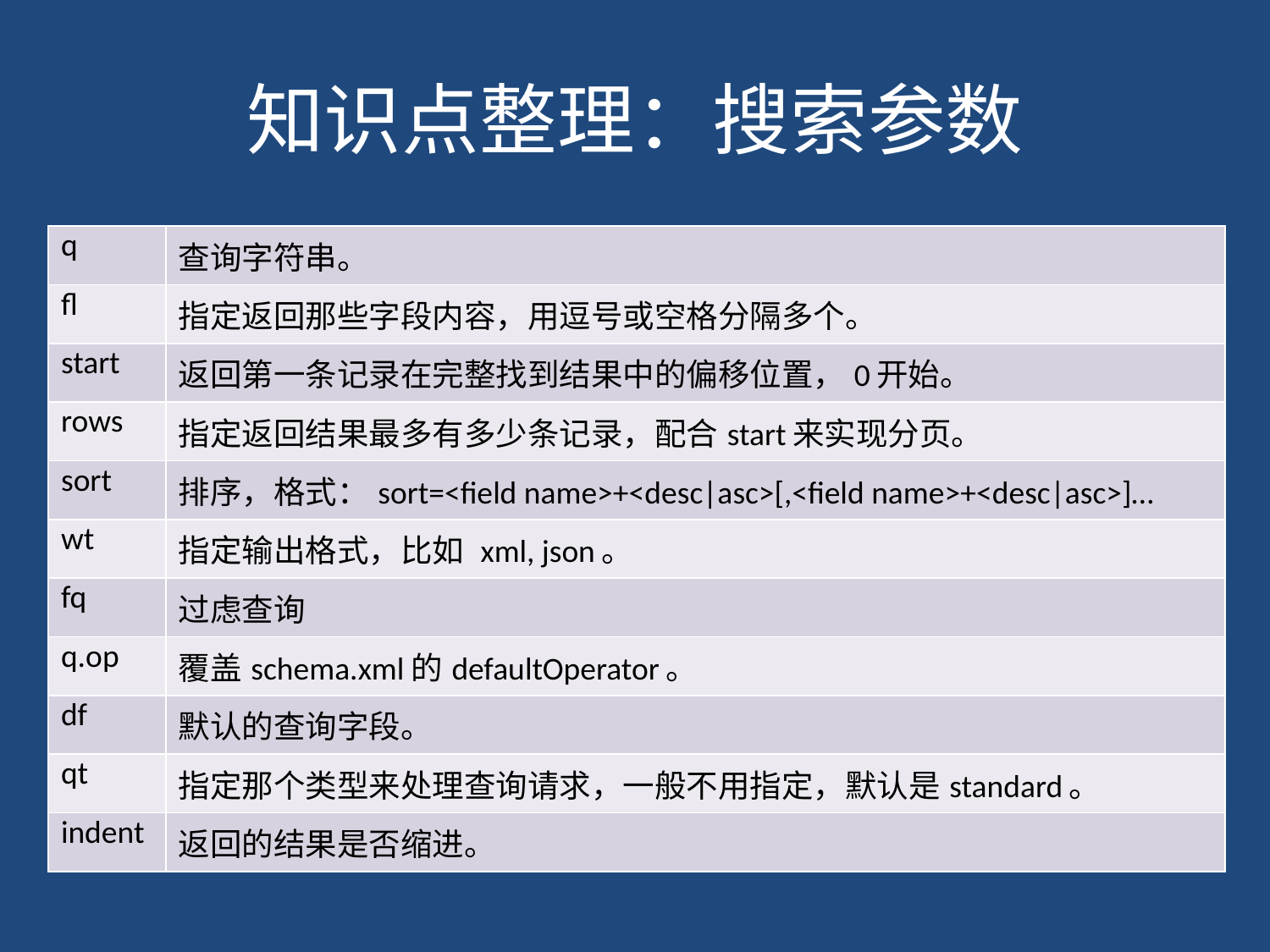

# 知识点整理：搜索参数
| q | 查询字符串。 |
| --- | --- |
| fl | 指定返回那些字段内容，用逗号或空格分隔多个。 |
| start | 返回第一条记录在完整找到结果中的偏移位置，0开始。 |
| rows | 指定返回结果最多有多少条记录，配合start来实现分页。 |
| sort | 排序，格式：sort=<field name>+<desc|asc>[,<field name>+<desc|asc>]… |
| wt | 指定输出格式，比如 xml, json。 |
| fq | 过虑查询 |
| q.op | 覆盖schema.xml的defaultOperator。 |
| df | 默认的查询字段。 |
| qt | 指定那个类型来处理查询请求，一般不用指定，默认是standard。 |
| indent | 返回的结果是否缩进。 |